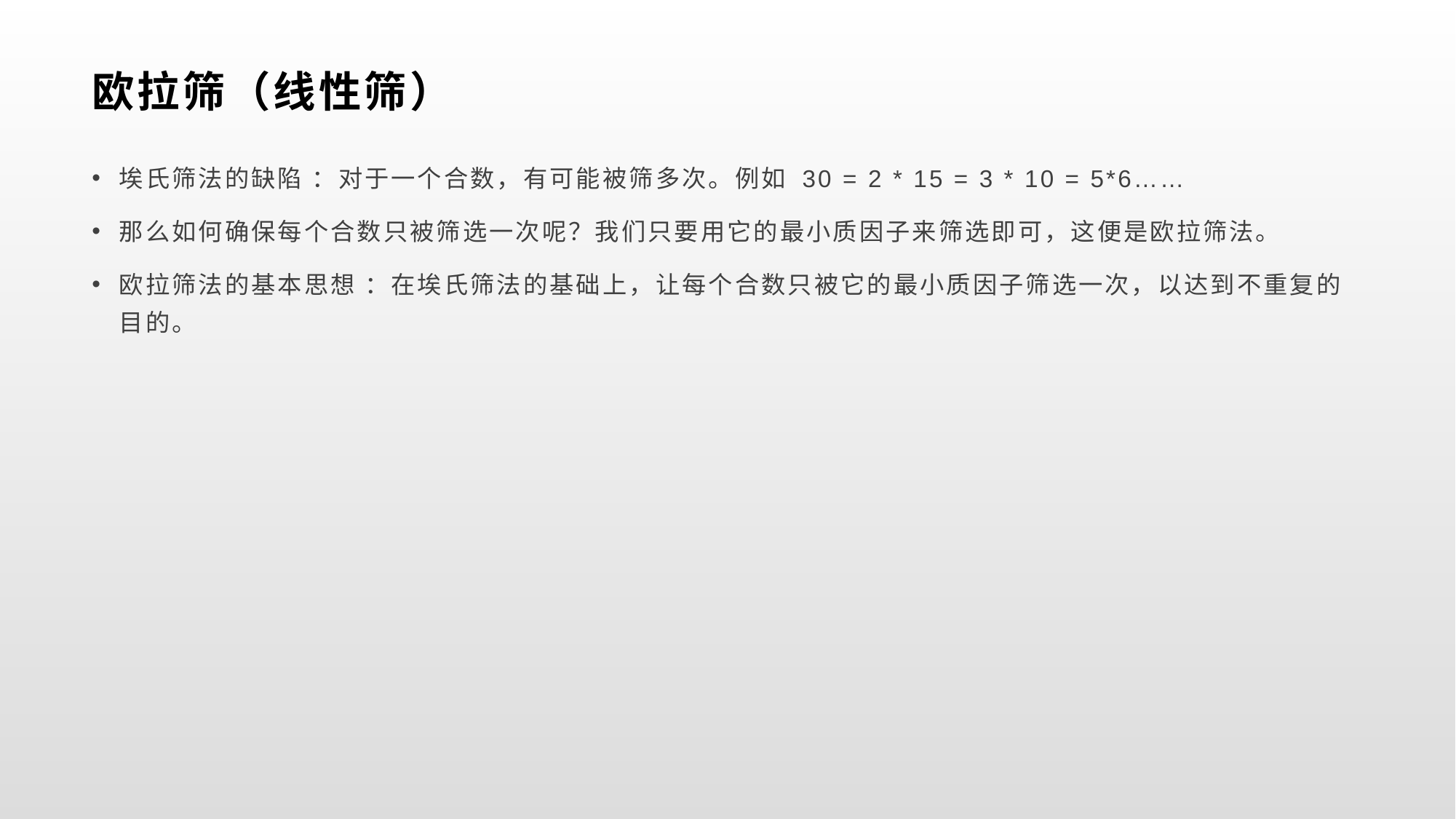

# 欧拉筛（线性筛）
埃氏筛法的缺陷 ：对于一个合数，有可能被筛多次。例如 30 = 2 * 15 = 3 * 10 = 5*6……
那么如何确保每个合数只被筛选一次呢？我们只要用它的最小质因子来筛选即可，这便是欧拉筛法。
欧拉筛法的基本思想 ：在埃氏筛法的基础上，让每个合数只被它的最小质因子筛选一次，以达到不重复的目的。